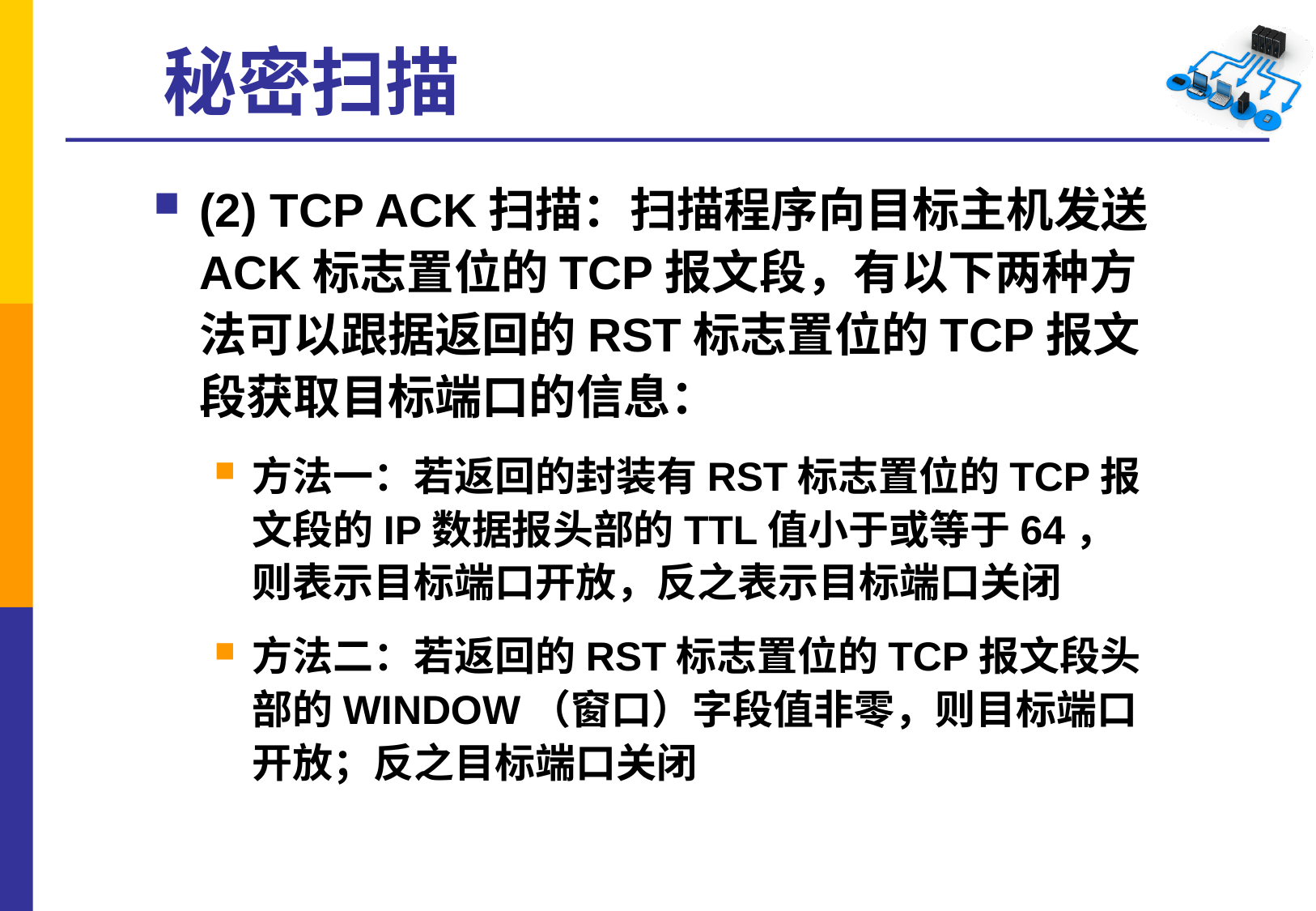

# 秘密扫描
(2) TCP ACK扫描：扫描程序向目标主机发送ACK标志置位的TCP报文段，有以下两种方法可以跟据返回的RST标志置位的TCP报文段获取目标端口的信息：
方法一：若返回的封装有RST标志置位的TCP报文段的IP数据报头部的TTL值小于或等于64，则表示目标端口开放，反之表示目标端口关闭
方法二：若返回的RST标志置位的TCP报文段头部的WINDOW（窗口）字段值非零，则目标端口开放；反之目标端口关闭